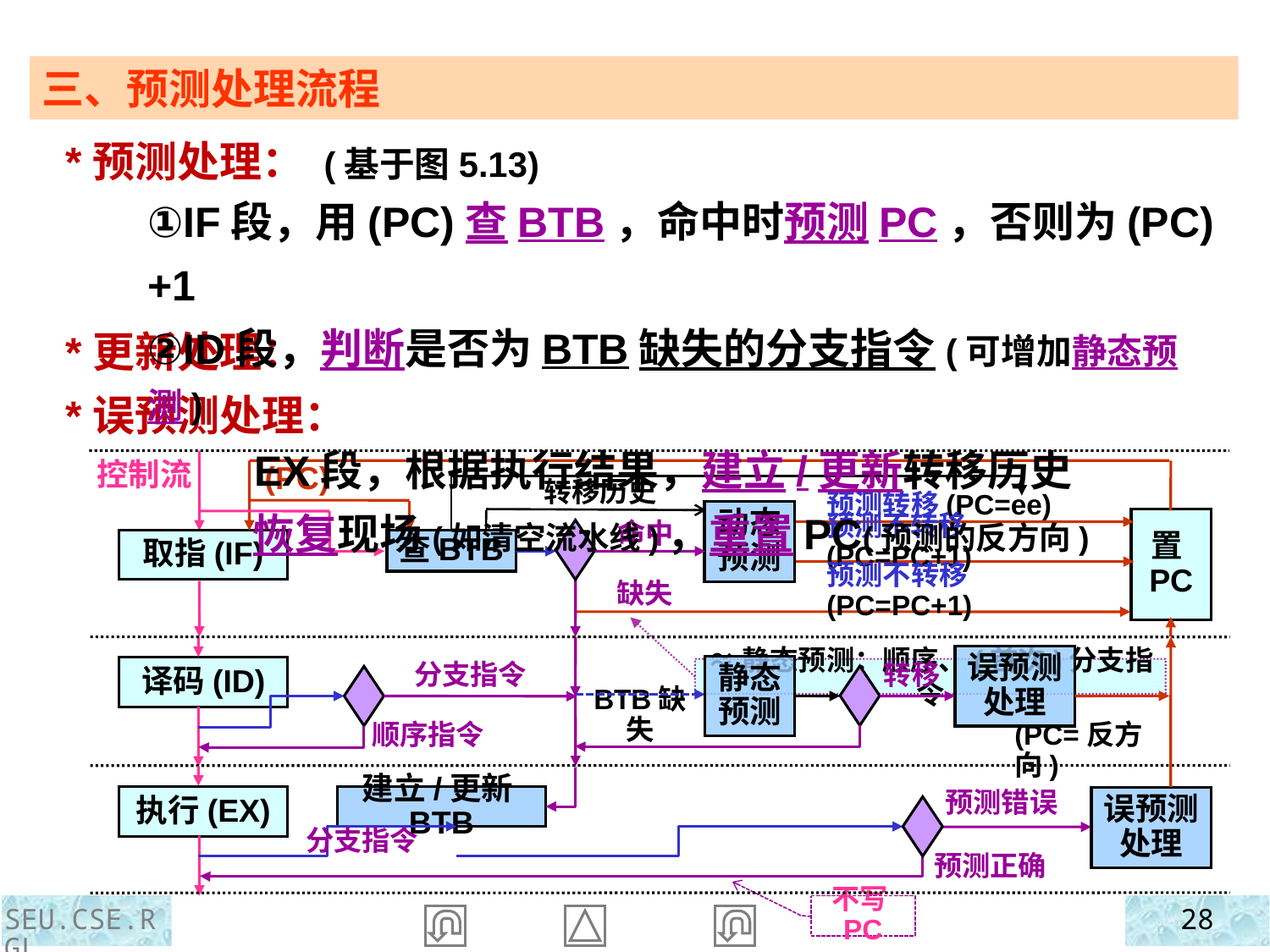

三、预测处理流程
  *预测处理： (基于图5.13)

  *更新处理：
  *误预测处理：
①IF段，用(PC)查BTB，命中时预测PC，否则为(PC)+1
②ID段，判断是否为BTB缺失的分支指令(可增加静态预测)
         EX段，根据执行结果，建立/更新转移历史
          恢复现场(如清空流水线)，重置PC(预测的反方向)

控制流

(PC)

转移历史
预测转移(PC=ee)

动态预测
置PC

命中

预测不转移(PC=PC+1)
取指(IF)
查BTB

预测不转移(PC=PC+1)
缺失

分支指令
译码(ID)

BTB缺失

顺序指令

误预测处理

(PC=反方向)
误预测处理
静态预测
转移

≈静态预测：顺序、(首次)分支指令

预测错误
执行(EX)
建立/更新BTB

分支指令

预测正确

SEU.CSE.RGL
不写PC
28